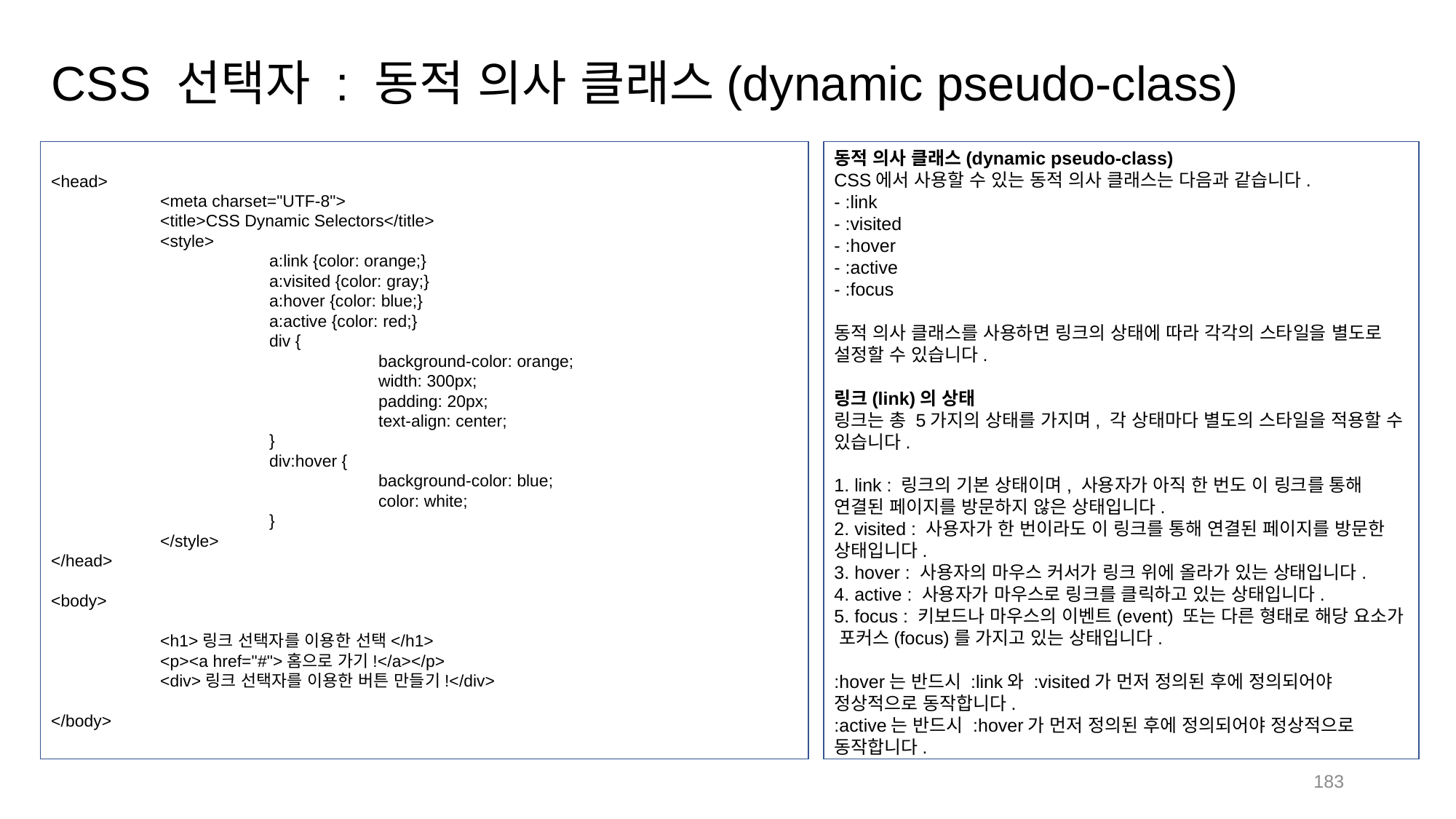

# CSS 선택자 : 동적 의사 클래스(dynamic pseudo-class)
<head>
	<meta charset="UTF-8">
	<title>CSS Dynamic Selectors</title>
	<style>
		a:link {color: orange;}
		a:visited {color: gray;}
		a:hover {color: blue;}
		a:active {color: red;}
		div {
			background-color: orange;
			width: 300px;
			padding: 20px;
			text-align: center;
		}
		div:hover {
			background-color: blue;
			color: white;
		}
	</style>
</head>

<body>

	<h1>링크 선택자를 이용한 선택</h1>
	<p><a href="#">홈으로 가기!</a></p>
	<div>링크 선택자를 이용한 버튼 만들기!</div>

</body>
동적 의사 클래스(dynamic pseudo-class)
CSS에서 사용할 수 있는 동적 의사 클래스는 다음과 같습니다.
- :link
- :visited
- :hover
- :active
- :focus

동적 의사 클래스를 사용하면 링크의 상태에 따라 각각의 스타일을 별도로 설정할 수 있습니다.

링크(link)의 상태
링크는 총 5가지의 상태를 가지며, 각 상태마다 별도의 스타일을 적용할 수 있습니다.

1. link : 링크의 기본 상태이며, 사용자가 아직 한 번도 이 링크를 통해 연결된 페이지를 방문하지 않은 상태입니다.
2. visited : 사용자가 한 번이라도 이 링크를 통해 연결된 페이지를 방문한 상태입니다.
3. hover : 사용자의 마우스 커서가 링크 위에 올라가 있는 상태입니다.
4. active : 사용자가 마우스로 링크를 클릭하고 있는 상태입니다.
5. focus : 키보드나 마우스의 이벤트(event) 또는 다른 형태로 해당 요소가 포커스(focus)를 가지고 있는 상태입니다.

:hover는 반드시 :link와 :visited가 먼저 정의된 후에 정의되어야 정상적으로 동작합니다.
:active는 반드시 :hover가 먼저 정의된 후에 정의되어야 정상적으로 동작합니다.
183